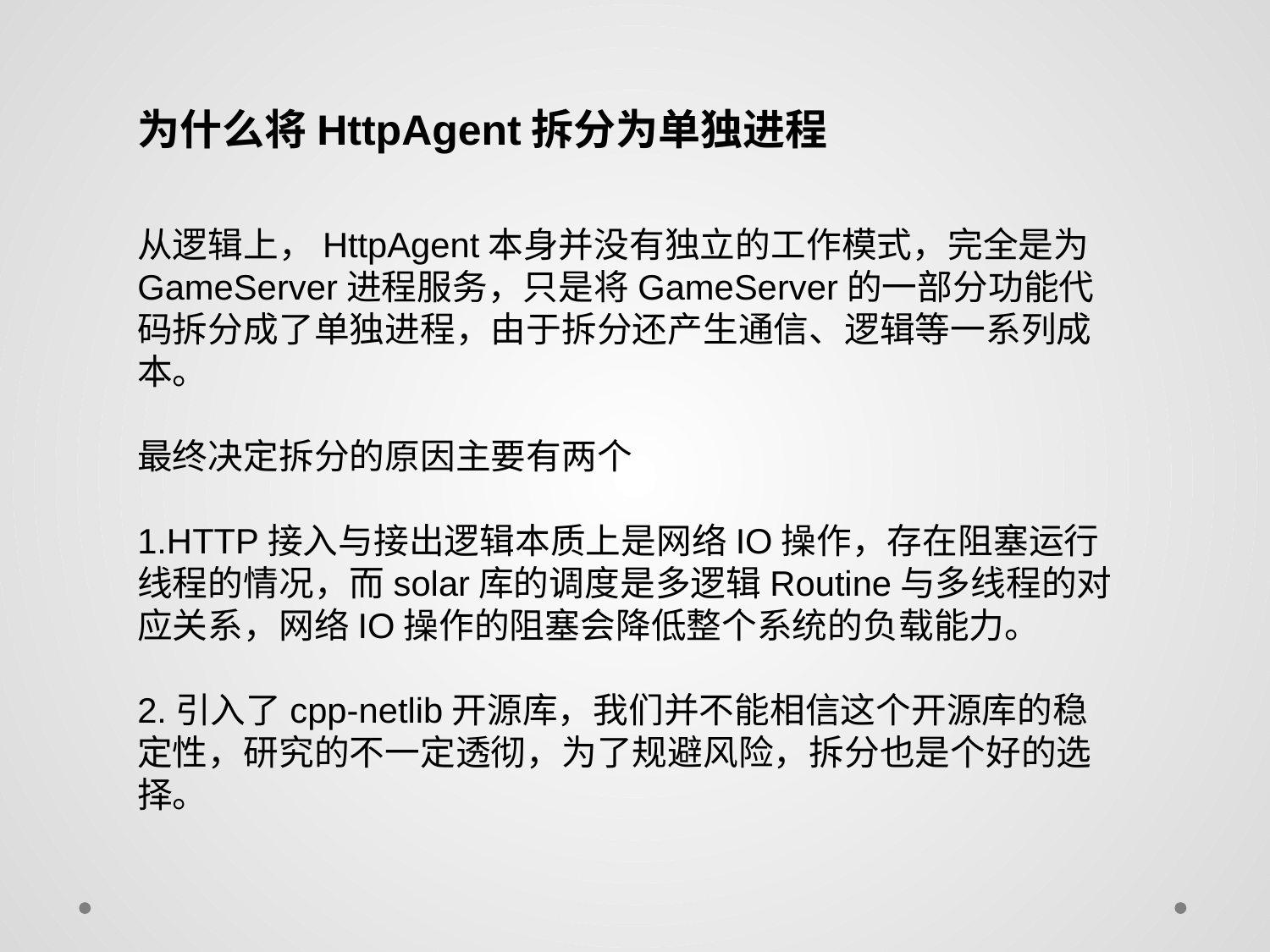

为什么将HttpAgent拆分为单独进程
从逻辑上，HttpAgent本身并没有独立的工作模式，完全是为GameServer进程服务，只是将GameServer的一部分功能代码拆分成了单独进程，由于拆分还产生通信、逻辑等一系列成本。

最终决定拆分的原因主要有两个

1.HTTP接入与接出逻辑本质上是网络IO操作，存在阻塞运行线程的情况，而solar库的调度是多逻辑Routine与多线程的对应关系，网络IO操作的阻塞会降低整个系统的负载能力。

2.引入了cpp-netlib开源库，我们并不能相信这个开源库的稳定性，研究的不一定透彻，为了规避风险，拆分也是个好的选择。